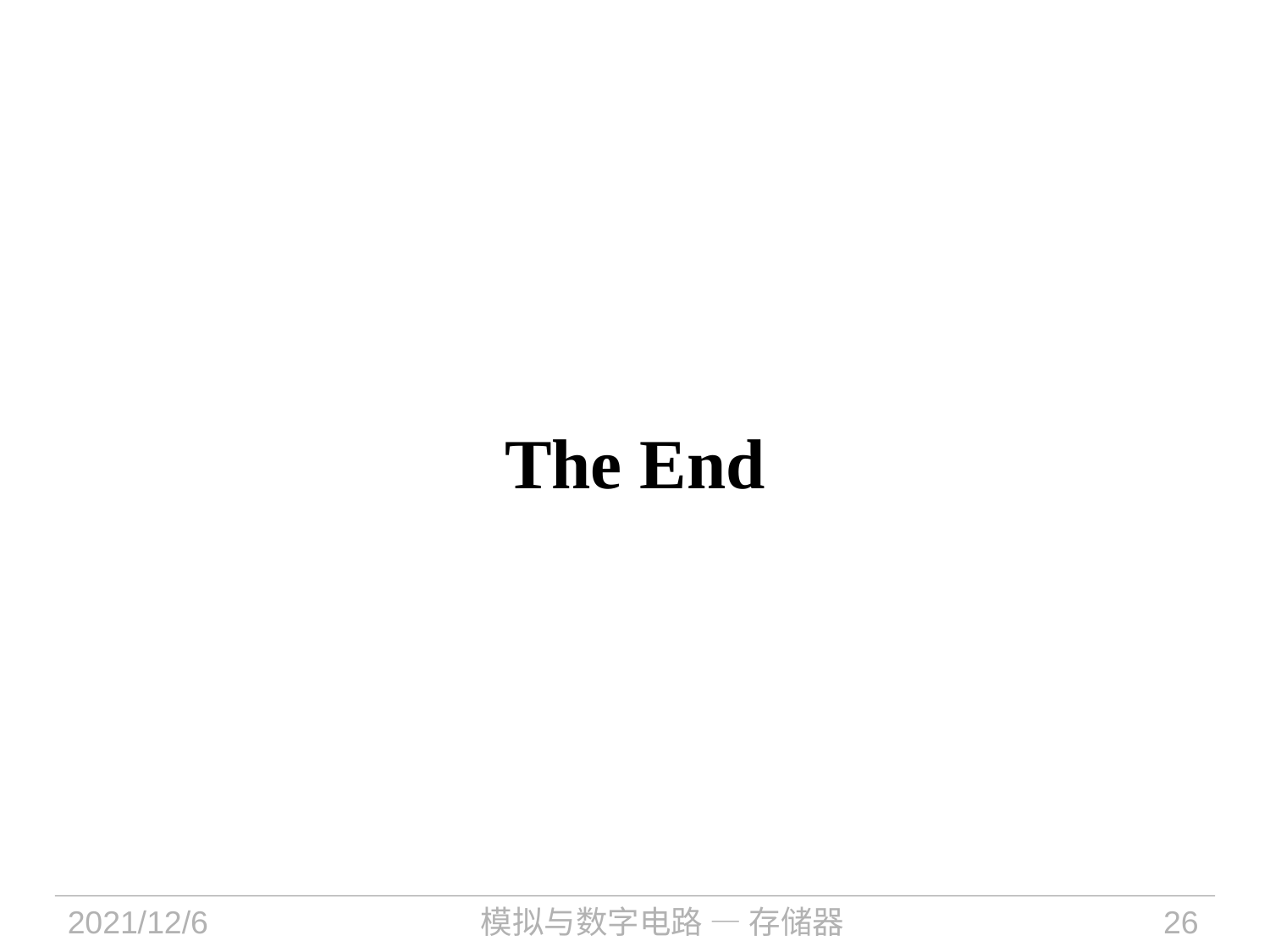

# The End
2021/12/6
模拟与数字电路 — 存储器
26